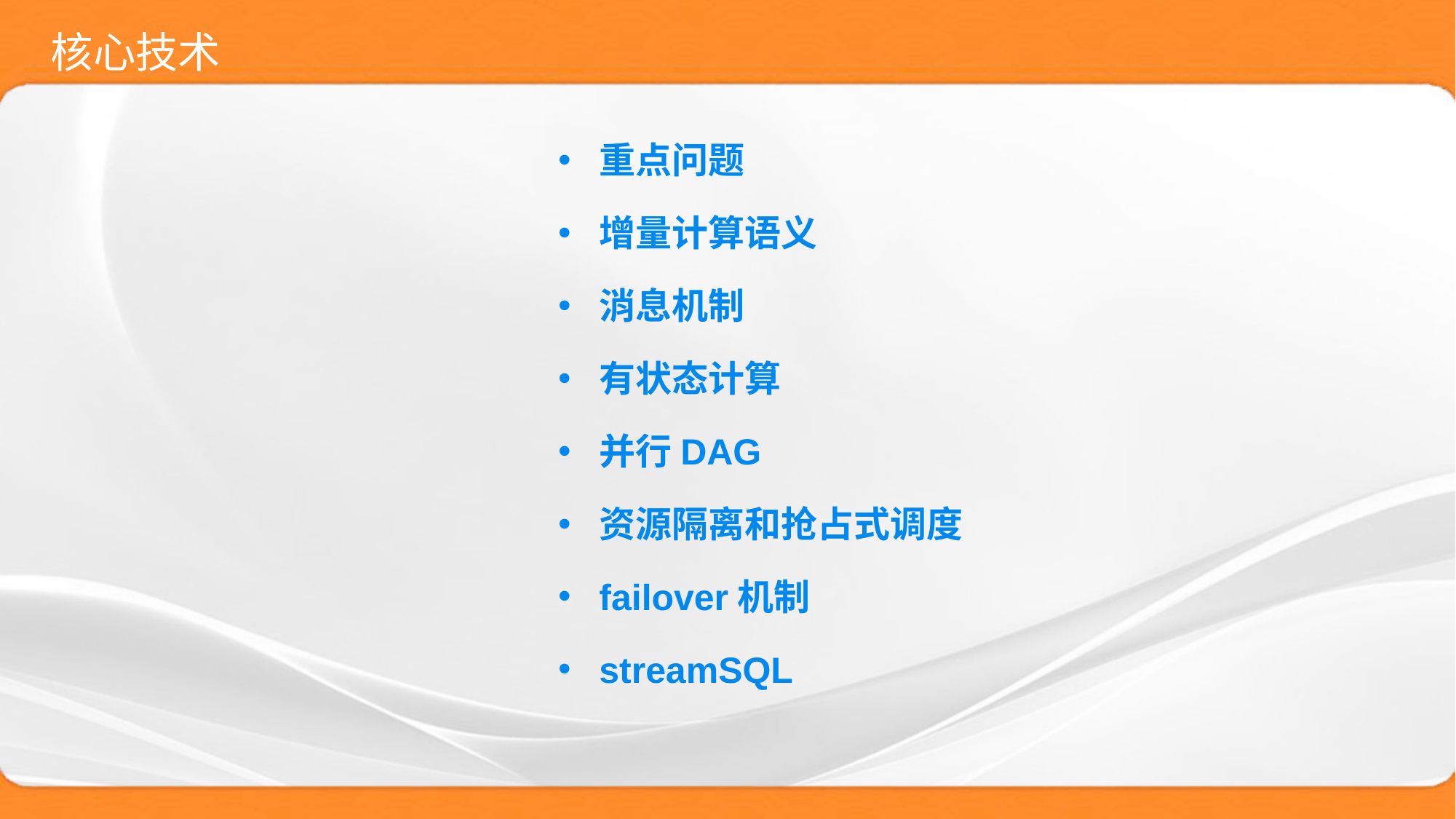

# 核心技术
重点问题
增量计算语义
消息机制
有状态计算
并行DAG
资源隔离和抢占式调度
failover机制
streamSQL